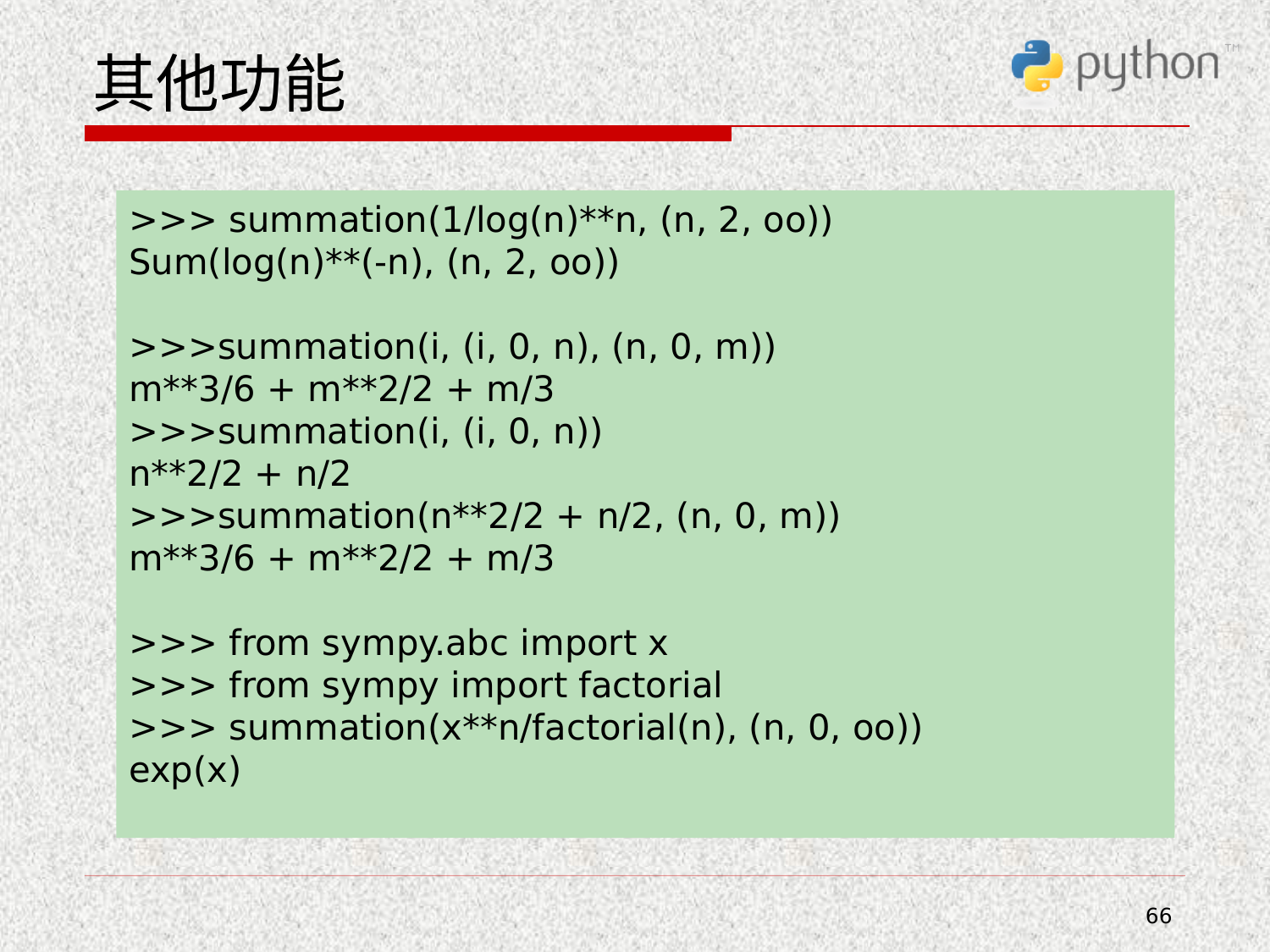

# 其他功能

>>> summation(1/log(n)**n, (n, 2, oo))
Sum(log(n)**(-n), (n, 2, oo))

>>>summation(i, (i, 0, n), (n, 0, m))
m**3/6 + m**2/2 + m/3
>>>summation(i, (i, 0, n))
n**2/2 + n/2
>>>summation(n**2/2 + n/2, (n, 0, m))
m**3/6 + m**2/2 + m/3

>>> from sympy.abc import x
>>> from sympy import factorial
>>> summation(x**n/factorial(n), (n, 0, oo))
exp(x)

66